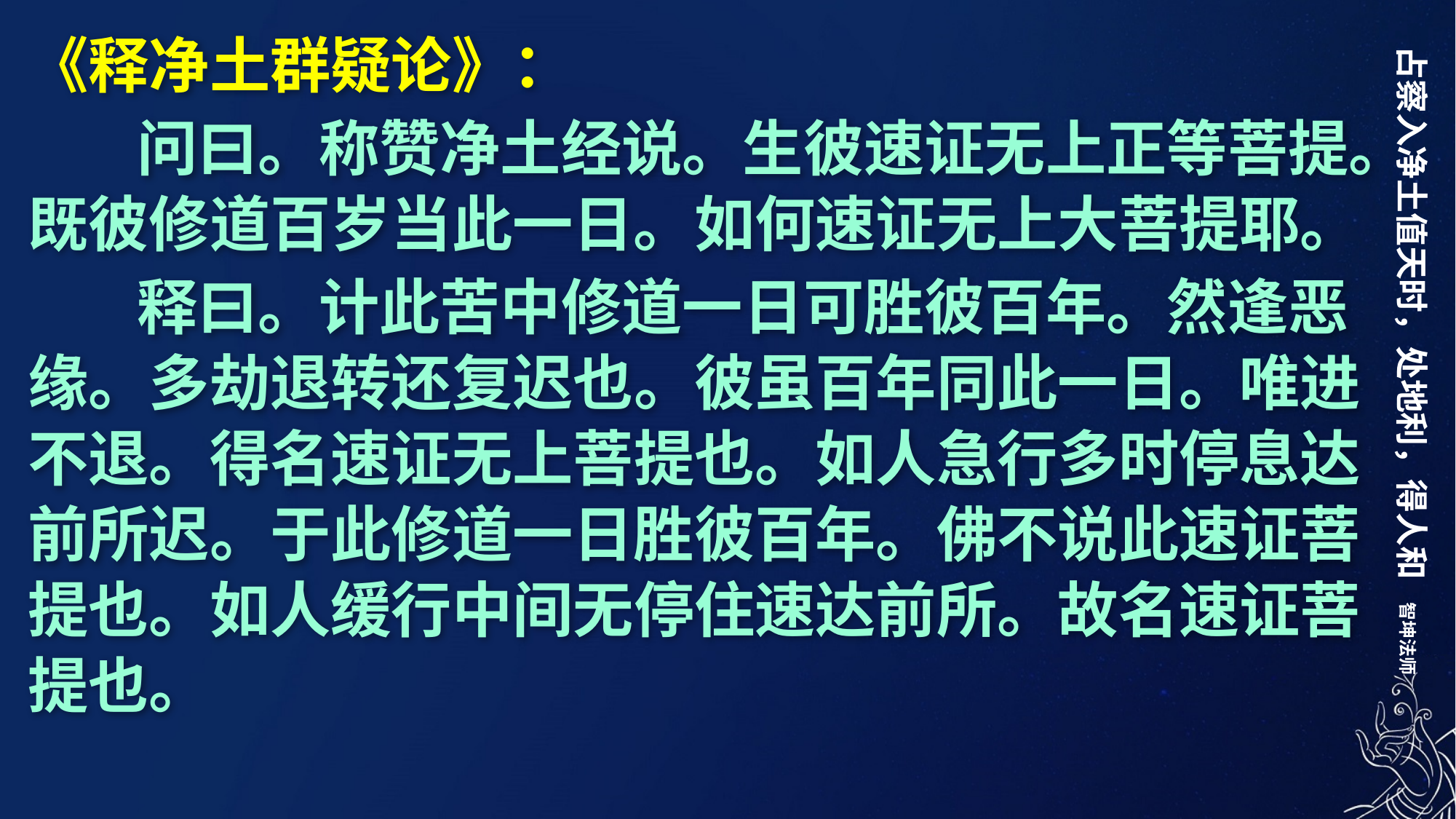

《释净土群疑论》：
	问曰。称赞净土经说。生彼速证无上正等菩提。既彼修道百岁当此一日。如何速证无上大菩提耶。
	释曰。计此苦中修道一日可胜彼百年。然逢恶缘。多劫退转还复迟也。彼虽百年同此一日。唯进不退。得名速证无上菩提也。如人急行多时停息达前所迟。于此修道一日胜彼百年。佛不说此速证菩提也。如人缓行中间无停住速达前所。故名速证菩提也。